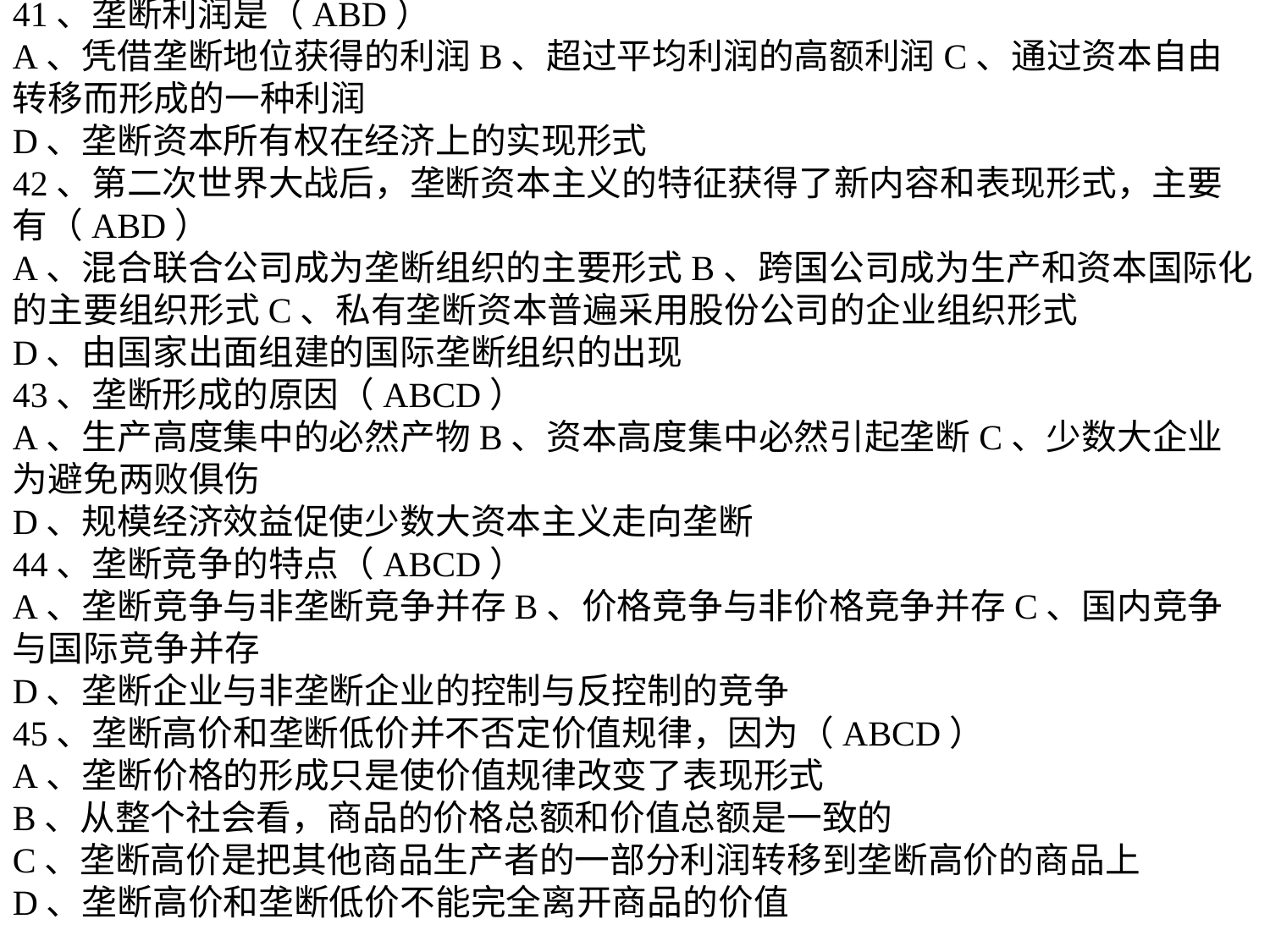

41、垄断利润是（ABD）
A、凭借垄断地位获得的利润B、超过平均利润的高额利润C、通过资本自由转移而形成的一种利润
D、垄断资本所有权在经济上的实现形式
42、第二次世界大战后，垄断资本主义的特征获得了新内容和表现形式，主要有（ABD）
A、混合联合公司成为垄断组织的主要形式B、跨国公司成为生产和资本国际化的主要组织形式C、私有垄断资本普遍采用股份公司的企业组织形式
D、由国家出面组建的国际垄断组织的出现
43、垄断形成的原因（ABCD）
A、生产高度集中的必然产物B、资本高度集中必然引起垄断C、少数大企业为避免两败俱伤
D、规模经济效益促使少数大资本主义走向垄断
44、垄断竞争的特点（ABCD）
A、垄断竞争与非垄断竞争并存B、价格竞争与非价格竞争并存C、国内竞争与国际竞争并存
D、垄断企业与非垄断企业的控制与反控制的竞争
45、垄断高价和垄断低价并不否定价值规律，因为（ABCD）
A、垄断价格的形成只是使价值规律改变了表现形式
B、从整个社会看，商品的价格总额和价值总额是一致的
C、垄断高价是把其他商品生产者的一部分利润转移到垄断高价的商品上
D、垄断高价和垄断低价不能完全离开商品的价值